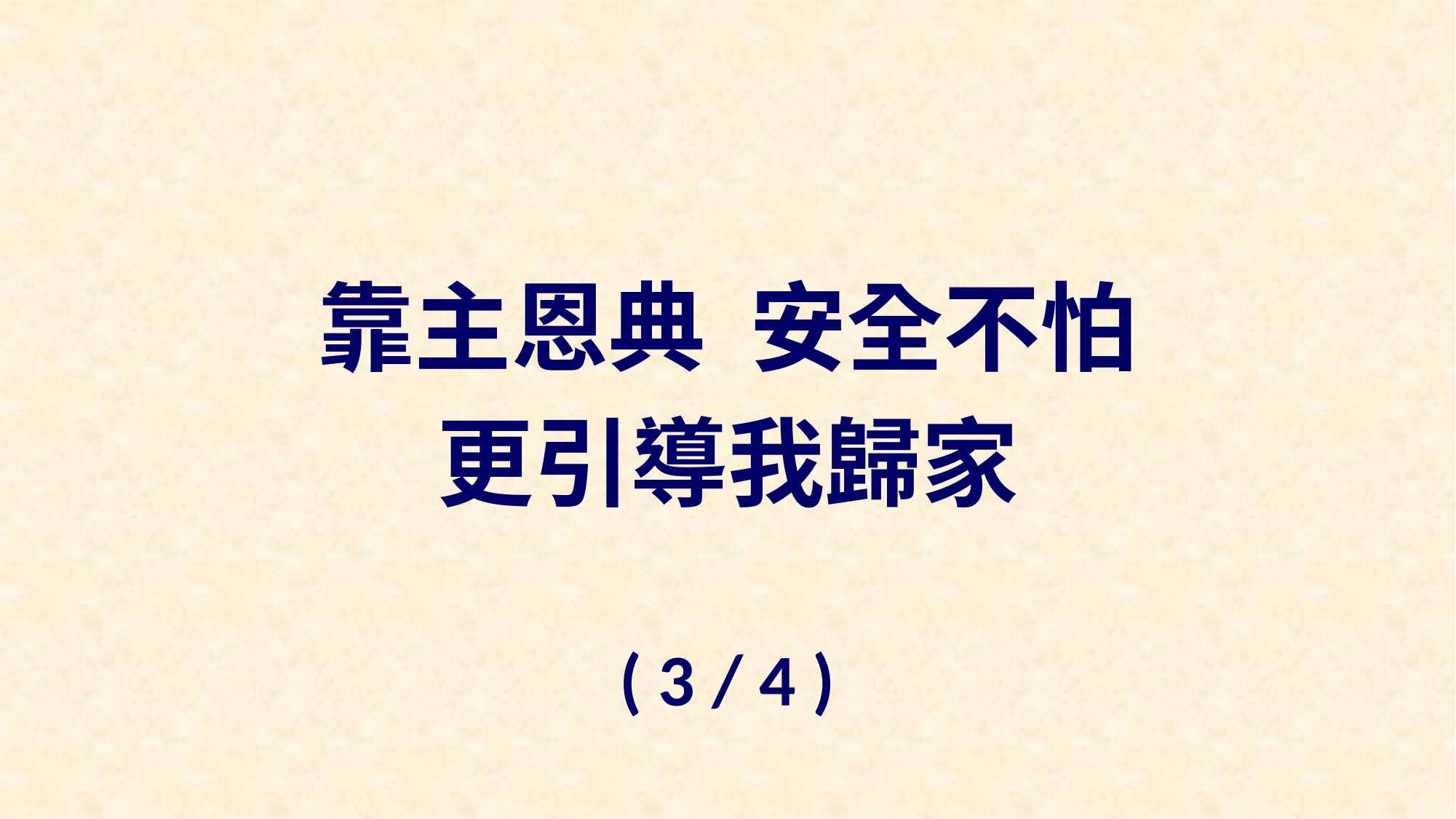

靠主恩典  安全不怕
更引導我歸家
( 3 / 4 )